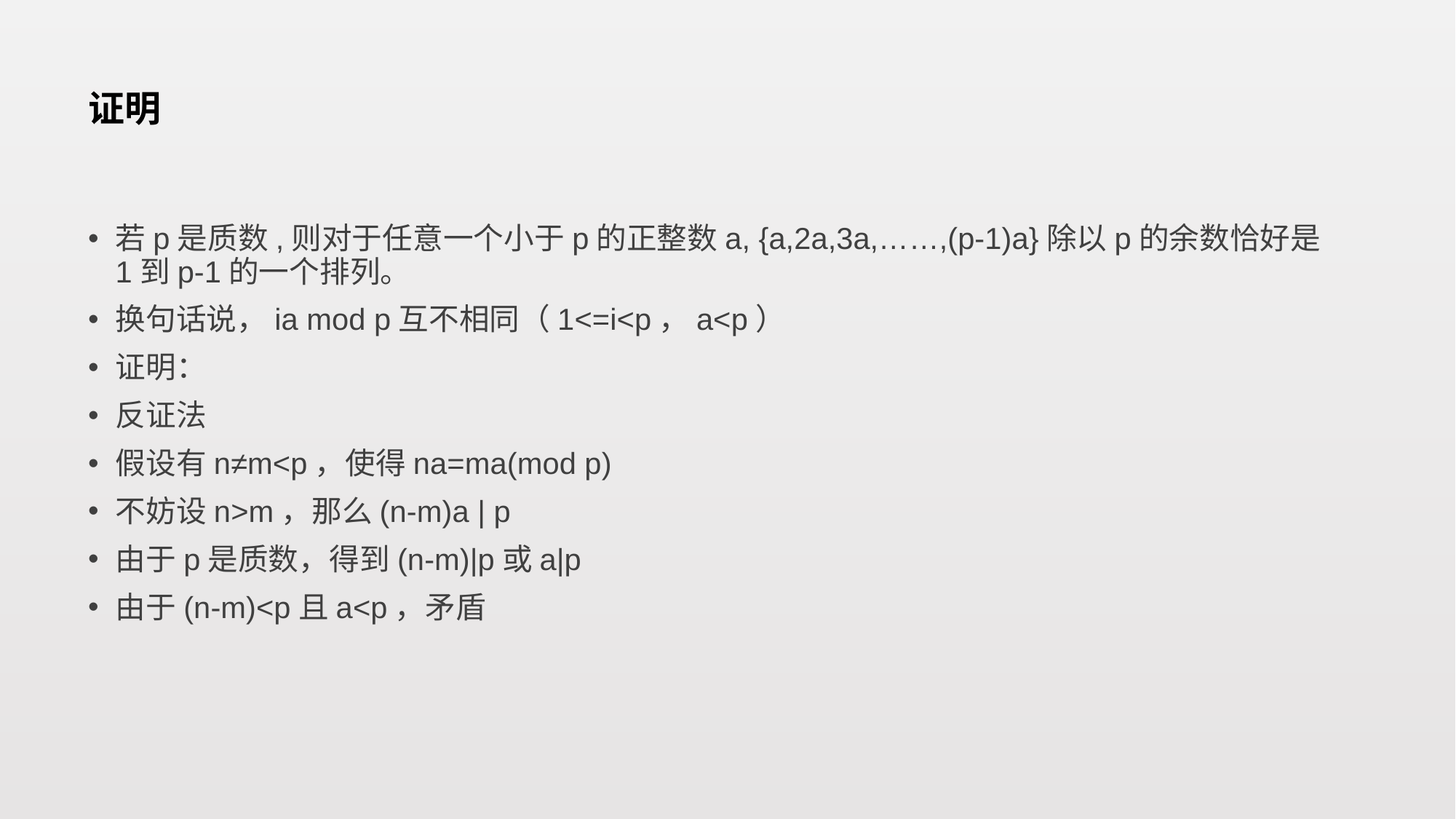

# 证明
若p是质数,则对于任意一个小于p的正整数a, {a,2a,3a,……,(p-1)a}除以p的余数恰好是1到p-1的一个排列。
换句话说，ia mod p互不相同（1<=i<p，a<p）
证明：
反证法
假设有n≠m<p，使得na=ma(mod p)
不妨设n>m，那么(n-m)a | p
由于p是质数，得到(n-m)|p或a|p
由于(n-m)<p且a<p，矛盾